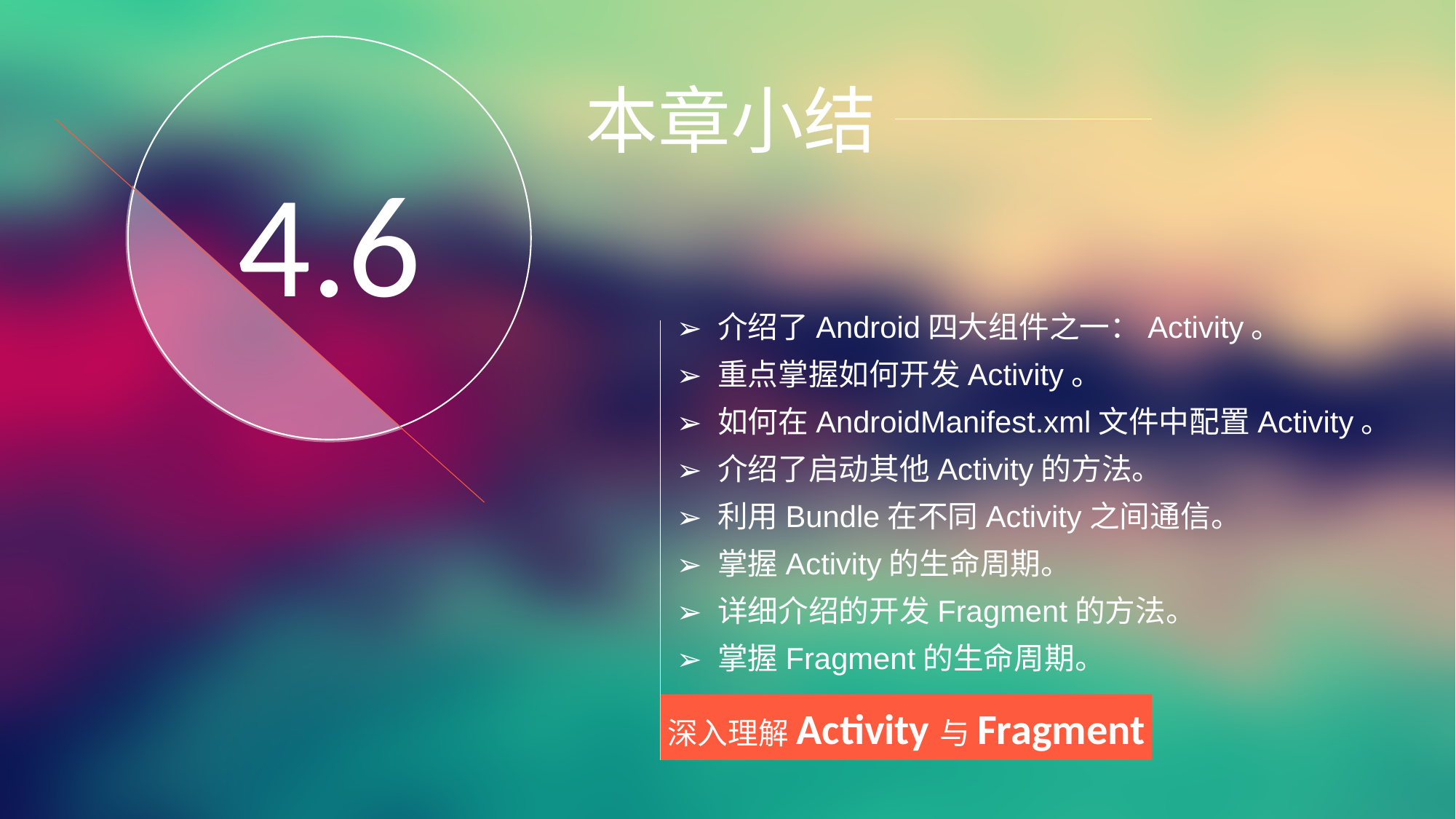

4.6

本章小结

介绍了Android四大组件之一：Activity。
重点掌握如何开发Activity。
如何在AndroidManifest.xml文件中配置Activity。
介绍了启动其他Activity的方法。
利用Bundle在不同Activity之间通信。
掌握Activity的生命周期。
详细介绍的开发Fragment的方法。
掌握Fragment的生命周期。

深入理解Activity与Fragment